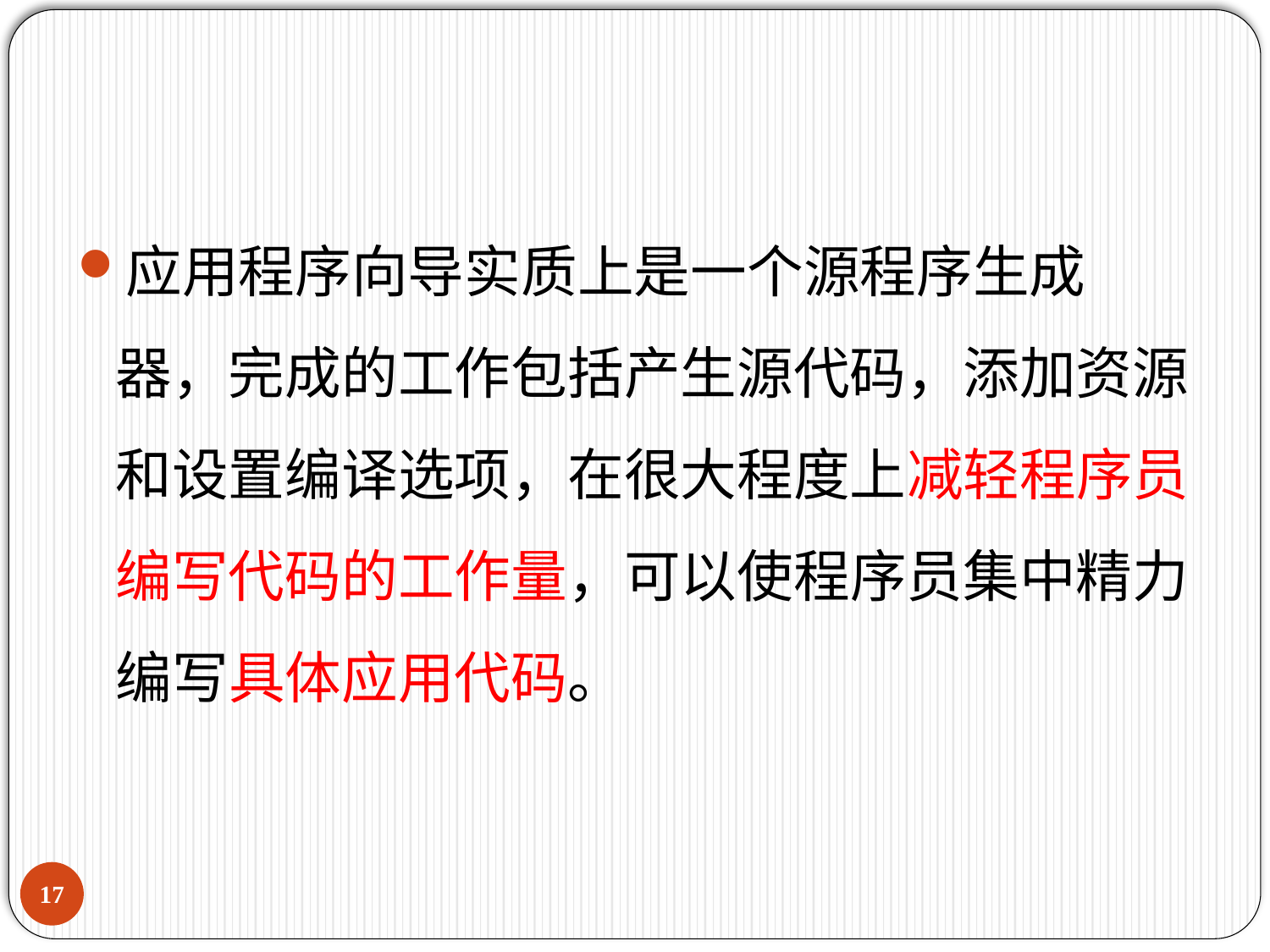

应用程序向导实质上是一个源程序生成器，完成的工作包括产生源代码，添加资源和设置编译选项，在很大程度上减轻程序员编写代码的工作量，可以使程序员集中精力编写具体应用代码。

17